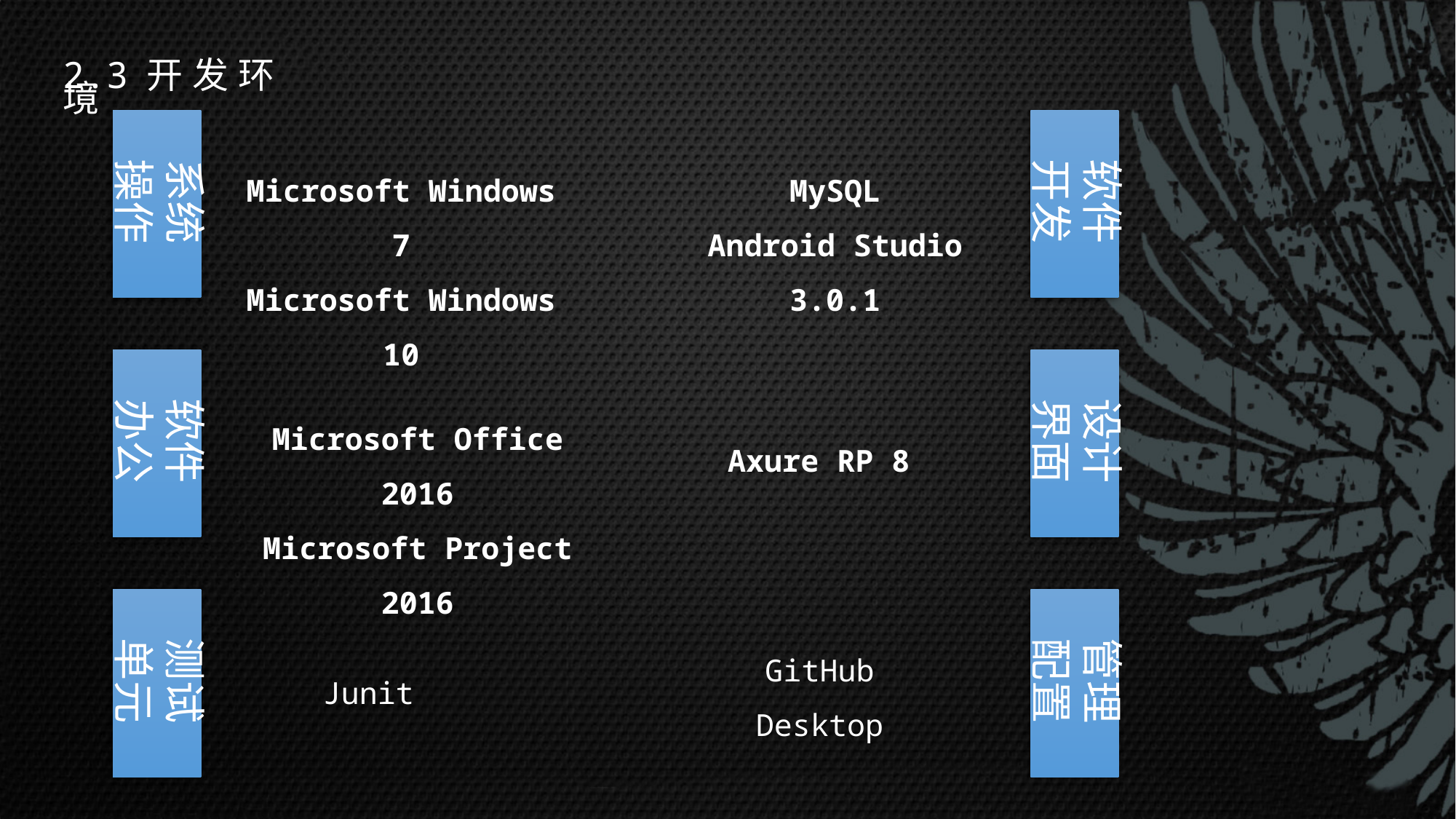

2.3开发环境

系统操作
Microsoft Windows 7
Microsoft Windows 10
MySQL
Android Studio 3.0.1
软件开发

软件办公
设计界面
Microsoft Office 2016
Microsoft Project 2016
Axure RP 8

测试单元
管理配置
GitHub
Desktop
Junit